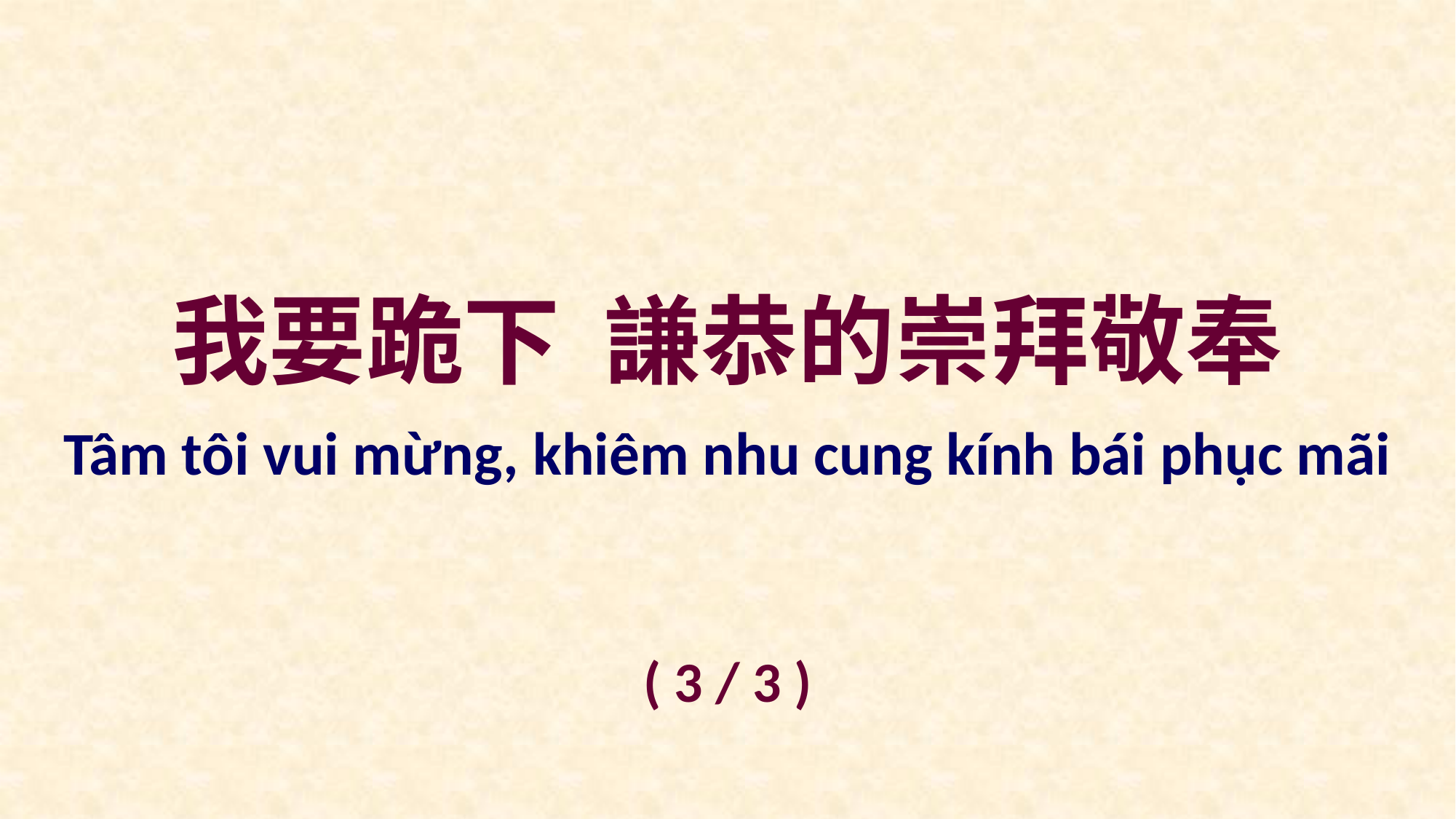

我要跪下  謙恭的崇拜敬奉
Tâm tôi vui mừng, khiêm nhu cung kính bái phục mãi
( 3 / 3 )